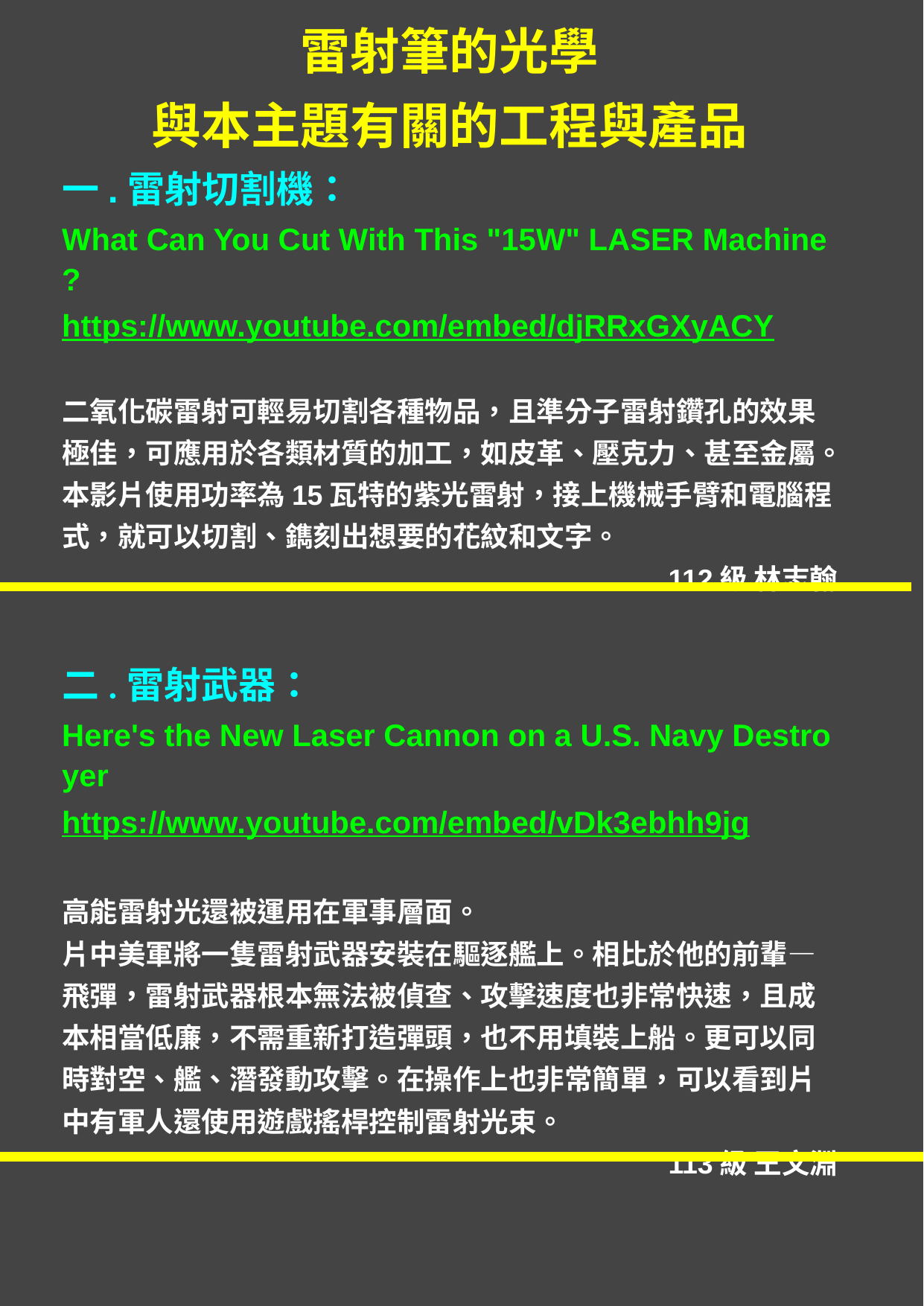

雷射筆的光學
與本主題有關的工程與產品
一.雷射切割機：
What Can You Cut With This "15W" LASER Machine?
https://www.youtube.com/embed/djRRxGXyACY

二氧化碳雷射可輕易切割各種物品，且準分子雷射鑽孔的效果極佳，可應用於各類材質的加工，如皮革、壓克力、甚至金屬。
本影片使用功率為15瓦特的紫光雷射，接上機械手臂和電腦程式，就可以切割、鐫刻出想要的花紋和文字。
112級 林志翰

二.雷射武器：
Here's the New Laser Cannon on a U.S. Navy Destroyer
https://www.youtube.com/embed/vDk3ebhh9jg

高能雷射光還被運用在軍事層面。
片中美軍將一隻雷射武器安裝在驅逐艦上。相比於他的前輩—飛彈，雷射武器根本無法被偵查、攻擊速度也非常快速，且成本相當低廉，不需重新打造彈頭，也不用填裝上船。更可以同時對空、艦、潛發動攻擊。在操作上也非常簡單，可以看到片中有軍人還使用遊戲搖桿控制雷射光束。
113級 王文淵